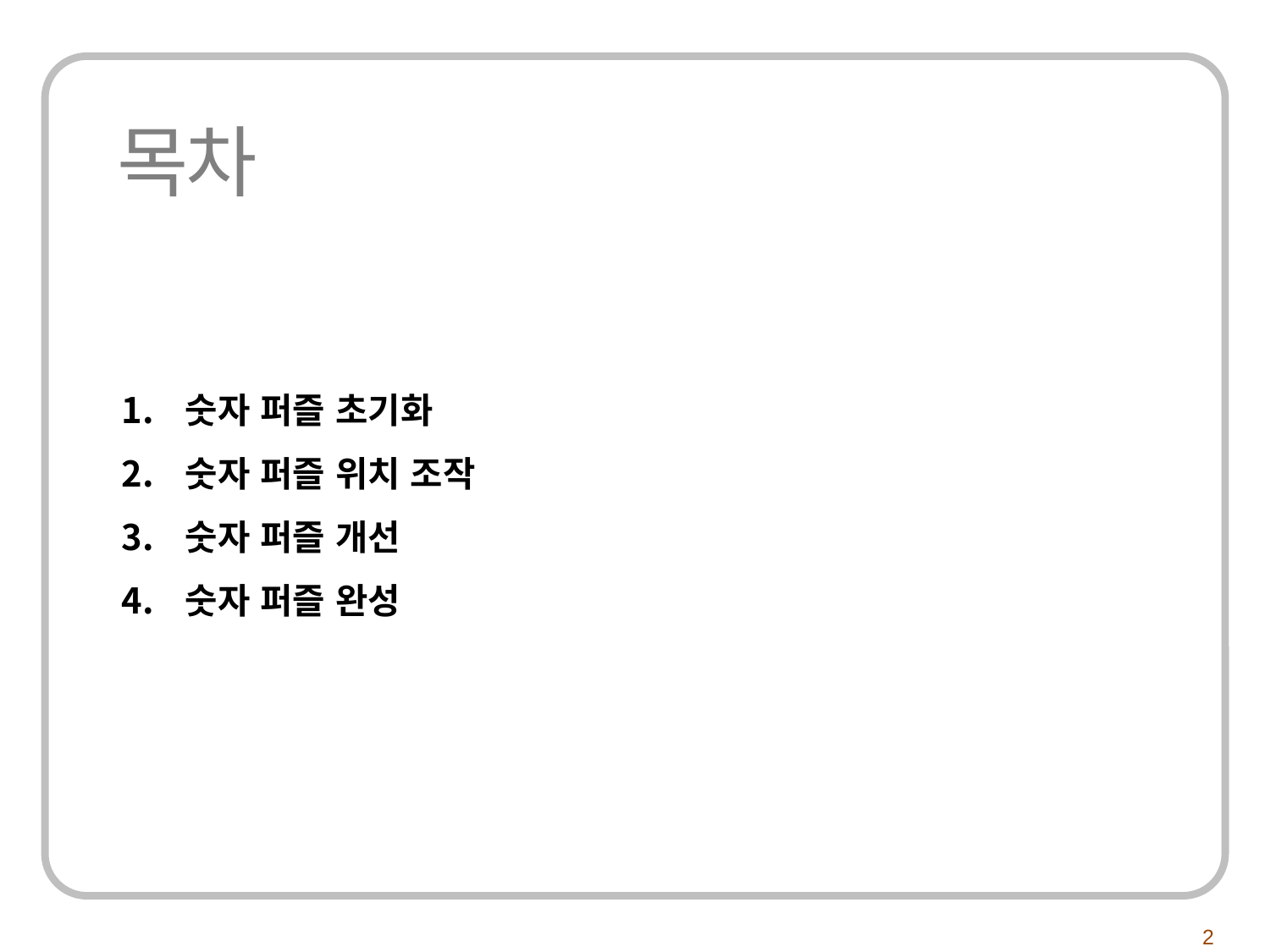

숫자 퍼즐 초기화
숫자 퍼즐 위치 조작
숫자 퍼즐 개선
숫자 퍼즐 완성